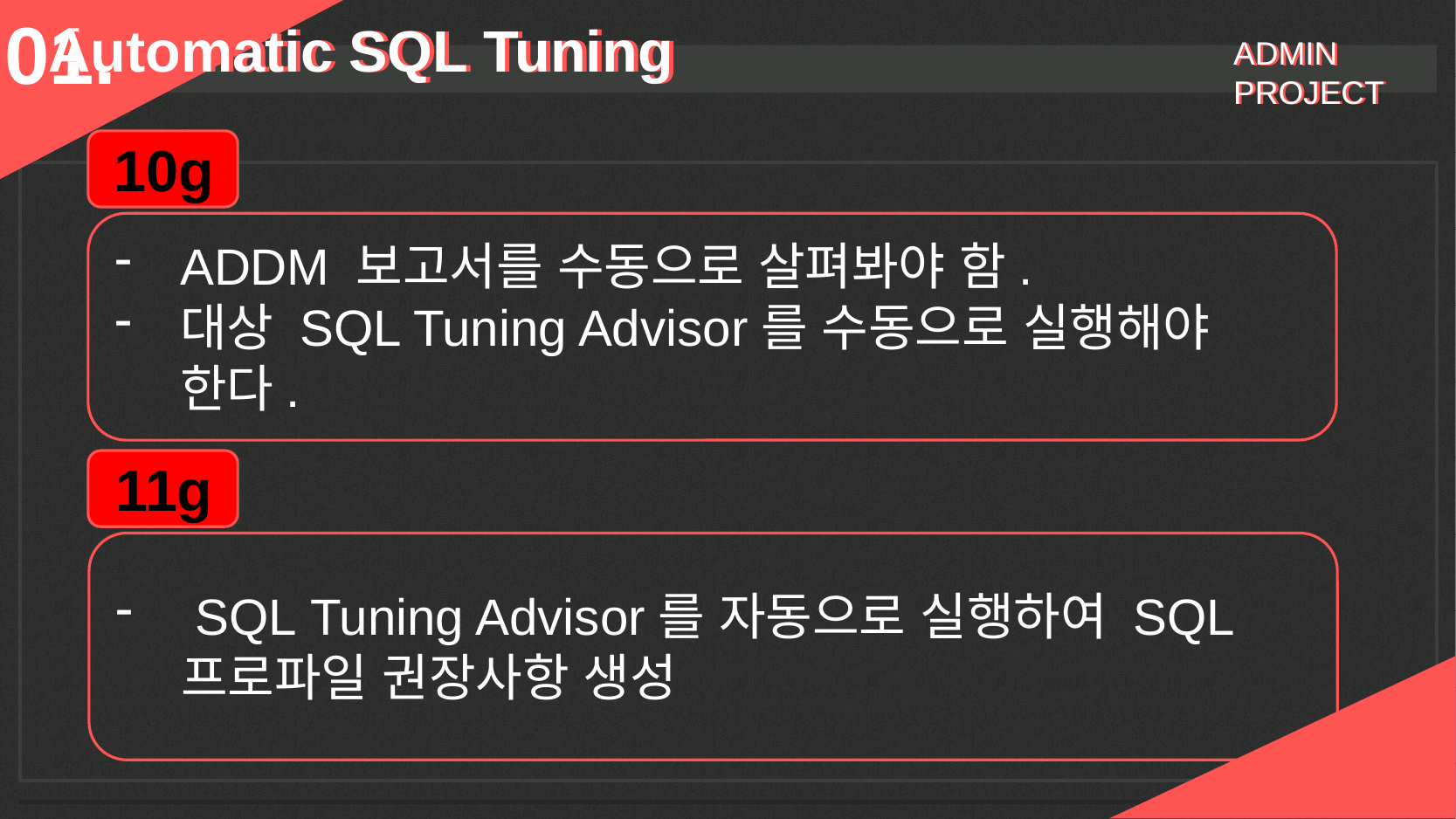

01.

Automatic SQL Tuning
Automatic SQL Tuning
ADMIN PROJECT
ADMIN PROJECT
10g
ADDM 보고서를 수동으로 살펴봐야 함.
대상 SQL Tuning Advisor를 수동으로 실행해야 한다.
11g
 SQL Tuning Advisor를 자동으로 실행하여 SQL 프로파일 권장사항 생성